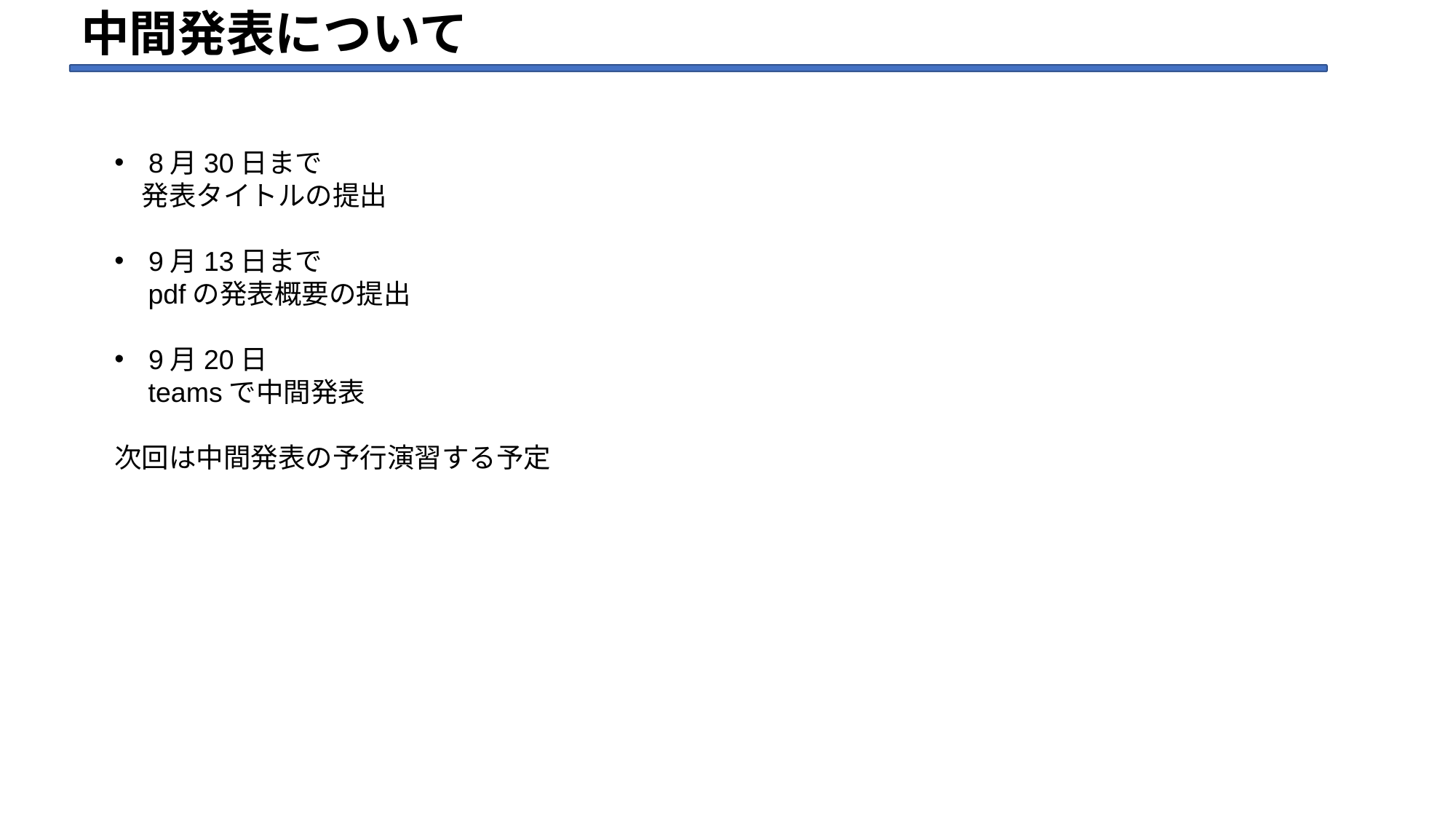

# 中間発表について

8月30日まで
　発表タイトルの提出

9月13日まで
　pdfの発表概要の提出

9月20日
　teamsで中間発表

次回は中間発表の予行演習する予定